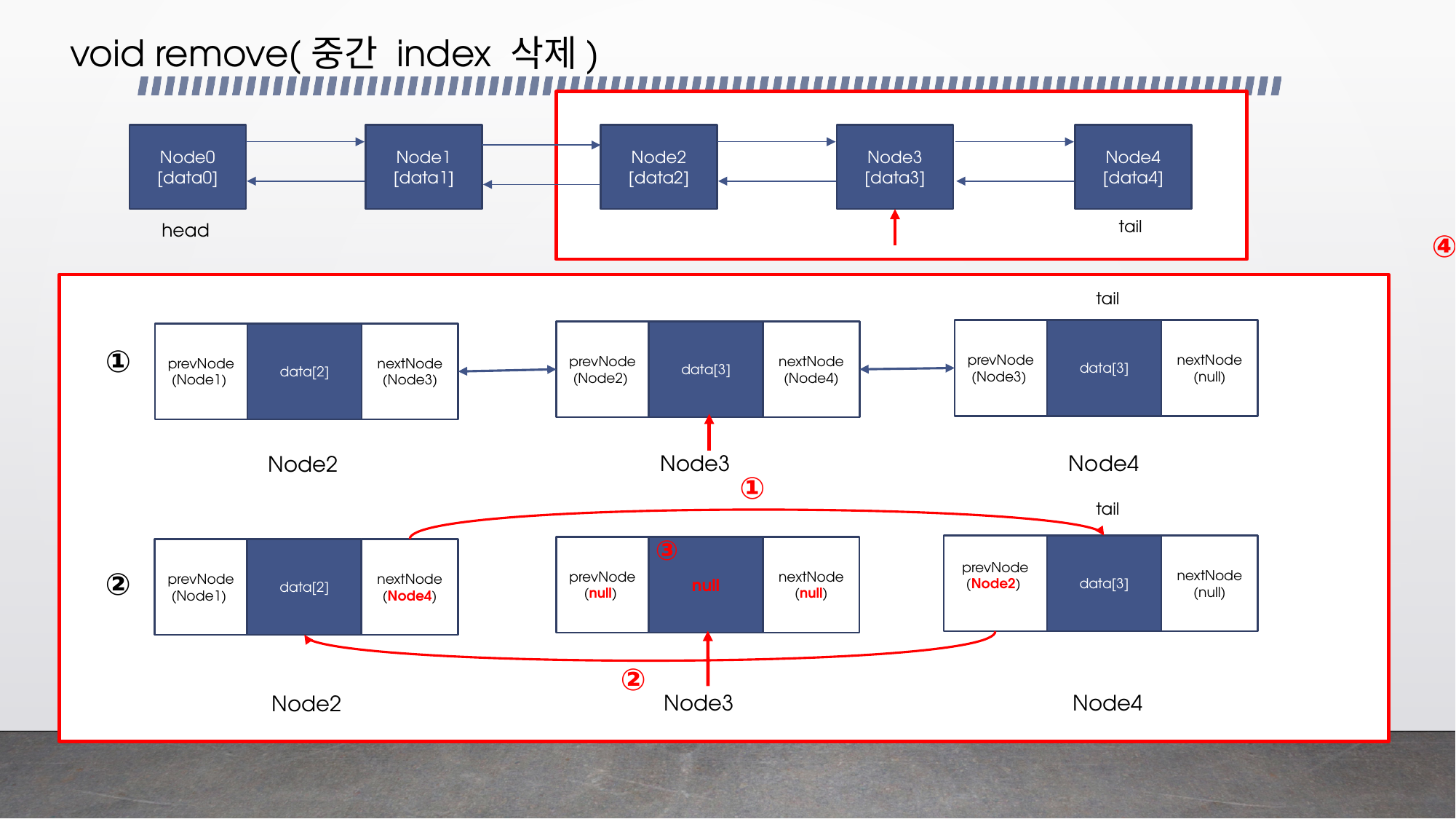

void remove(중간 index 삭제)

Node0
[data0]
Node1
[data1]
Node2
[data2]
Node3
[data3]
Node4
[data4]
tail
head
④

tail
prevNode
(Node3)
data[3]
nextNode
(null)
prevNode
(Node2)
data[3]
nextNode
(Node4)
prevNode
(Node1)
data[2]
nextNode
(Node3)
①
Node4
Node3
Node2
①
tail
③
prevNode
(Node2)

data[3]
nextNode
(null)
prevNode
(null)
null
nextNode
(null)
prevNode
(Node1)
data[2]
nextNode
(Node4)
②
②
Node4
Node3
Node2